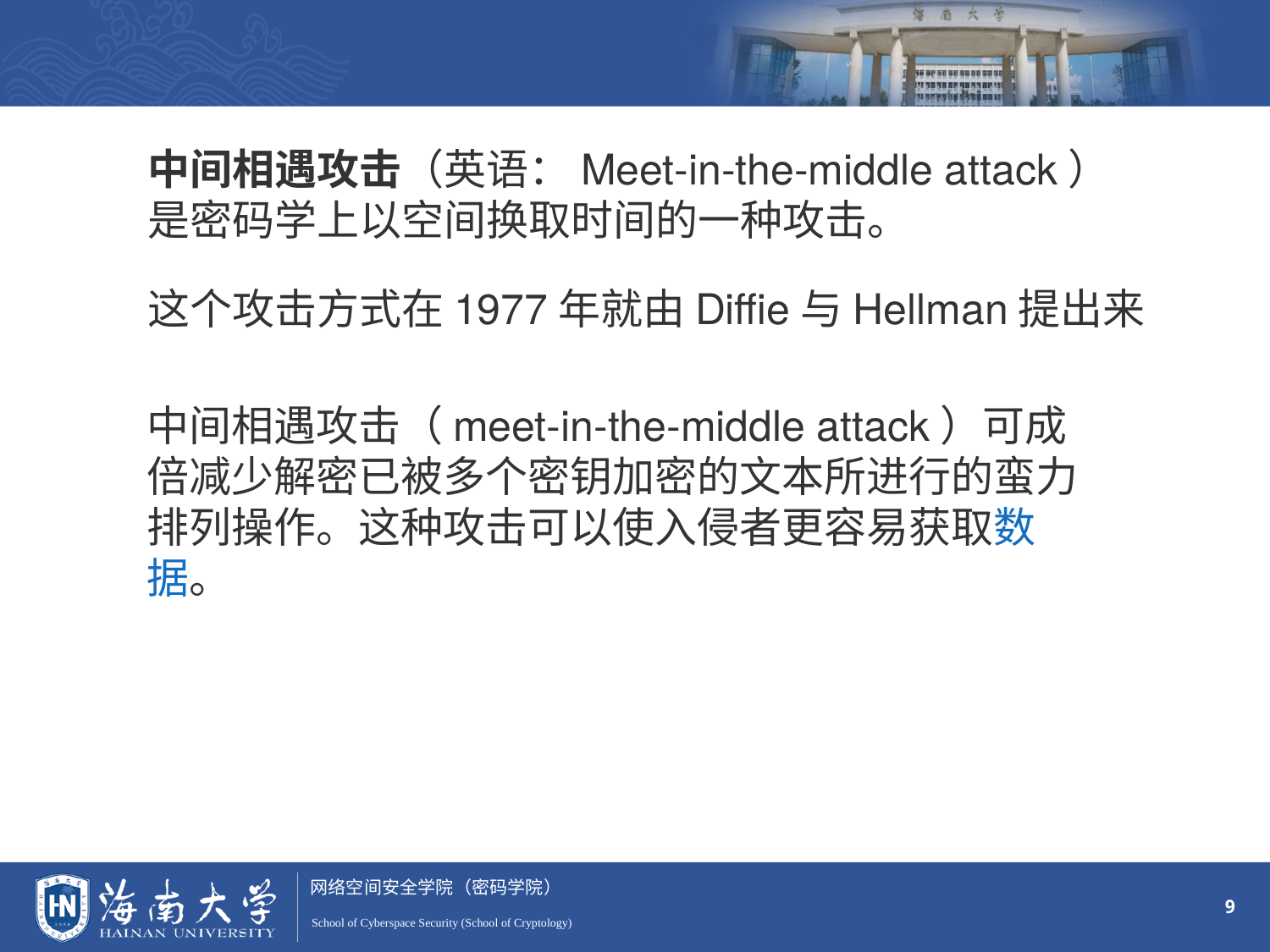

中间相遇攻击（英语：Meet-in-the-middle attack）是密码学上以空间换取时间的一种攻击。
这个攻击方式在1977年就由Diffie与Hellman提出来
中间相遇攻击（meet-in-the-middle attack）可成倍减少解密已被多个密钥加密的文本所进行的蛮力排列操作。这种攻击可以使入侵者更容易获取数据。
9